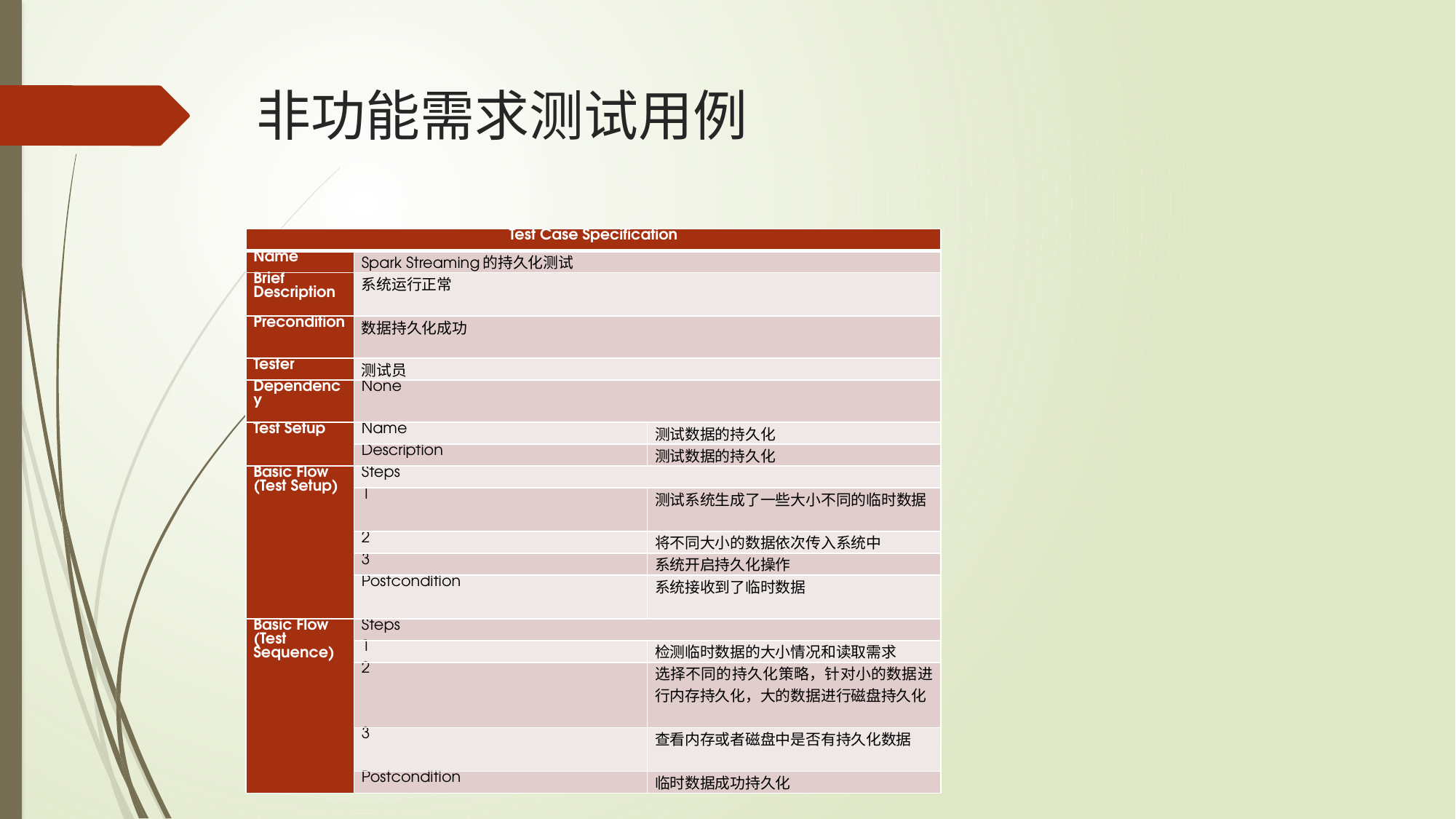

# 非功能需求测试用例
| Test Case Specification |  |  |
| --- | --- | --- |
| Name | Spark Streaming的持久化测试 |  |
| Brief Description | 系统运行正常 |  |
| Precondition | 数据持久化成功 |  |
| Tester | 测试员 |  |
| Dependency | None |  |
| Test Setup | Name | 测试数据的持久化 |
|  | Description | 测试数据的持久化 |
| Basic Flow (Test Setup) | Steps |  |
|  | 1 | 测试系统生成了一些大小不同的临时数据 |
|  | 2 | 将不同大小的数据依次传入系统中 |
|  | 3 | 系统开启持久化操作 |
|  | Postcondition | 系统接收到了临时数据 |
| Basic Flow (Test Sequence) | Steps |  |
|  | 1 | 检测临时数据的大小情况和读取需求 |
|  | 2 | 选择不同的持久化策略，针对小的数据进行内存持久化，大的数据进行磁盘持久化 |
|  | 3 | 查看内存或者磁盘中是否有持久化数据 |
|  | Postcondition | 临时数据成功持久化 |